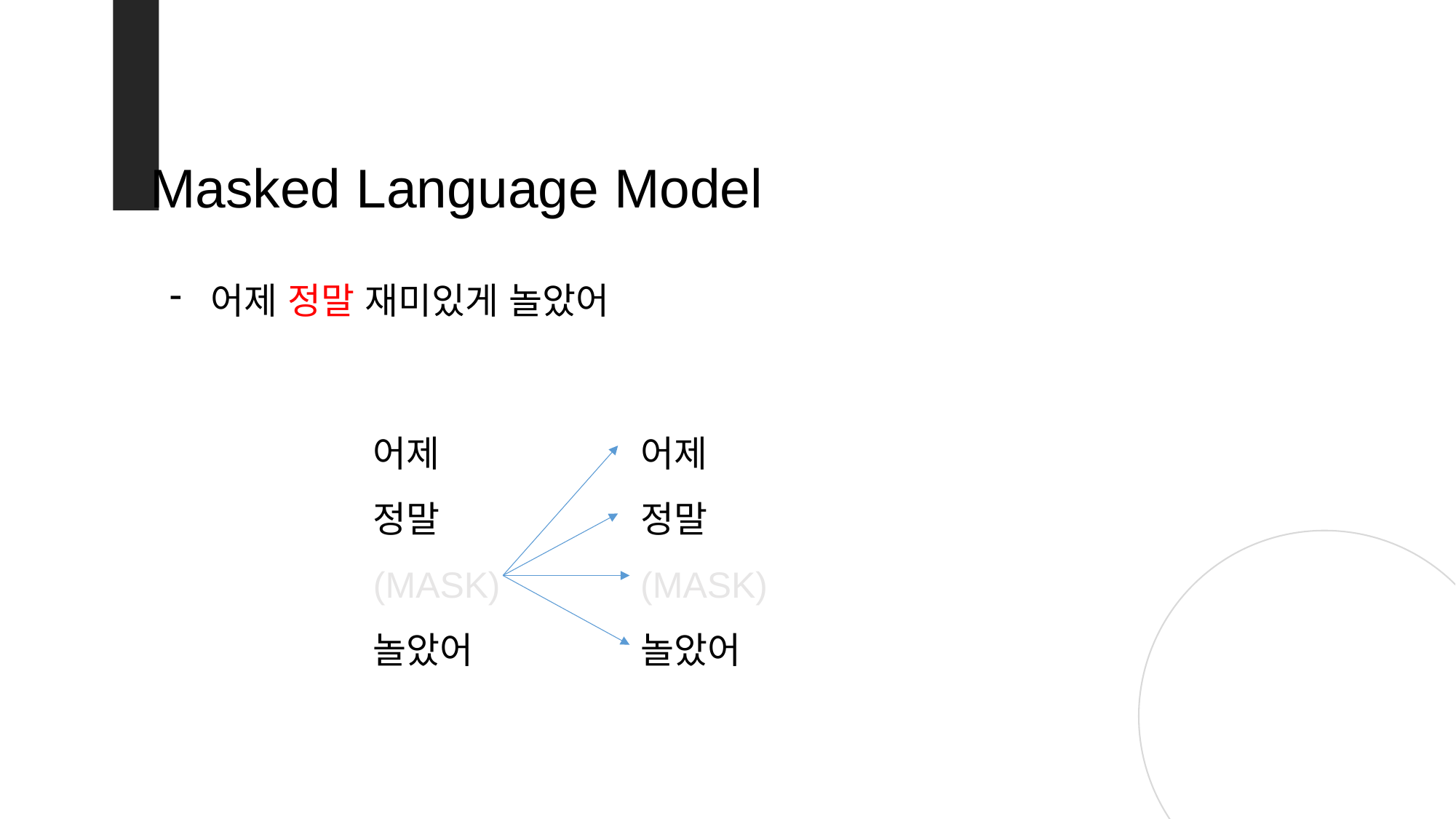

Masked Language Model
어제 정말 재미있게 놀았어
어제
정말
(MASK)
놀았어
어제
정말
(MASK)
놀았어